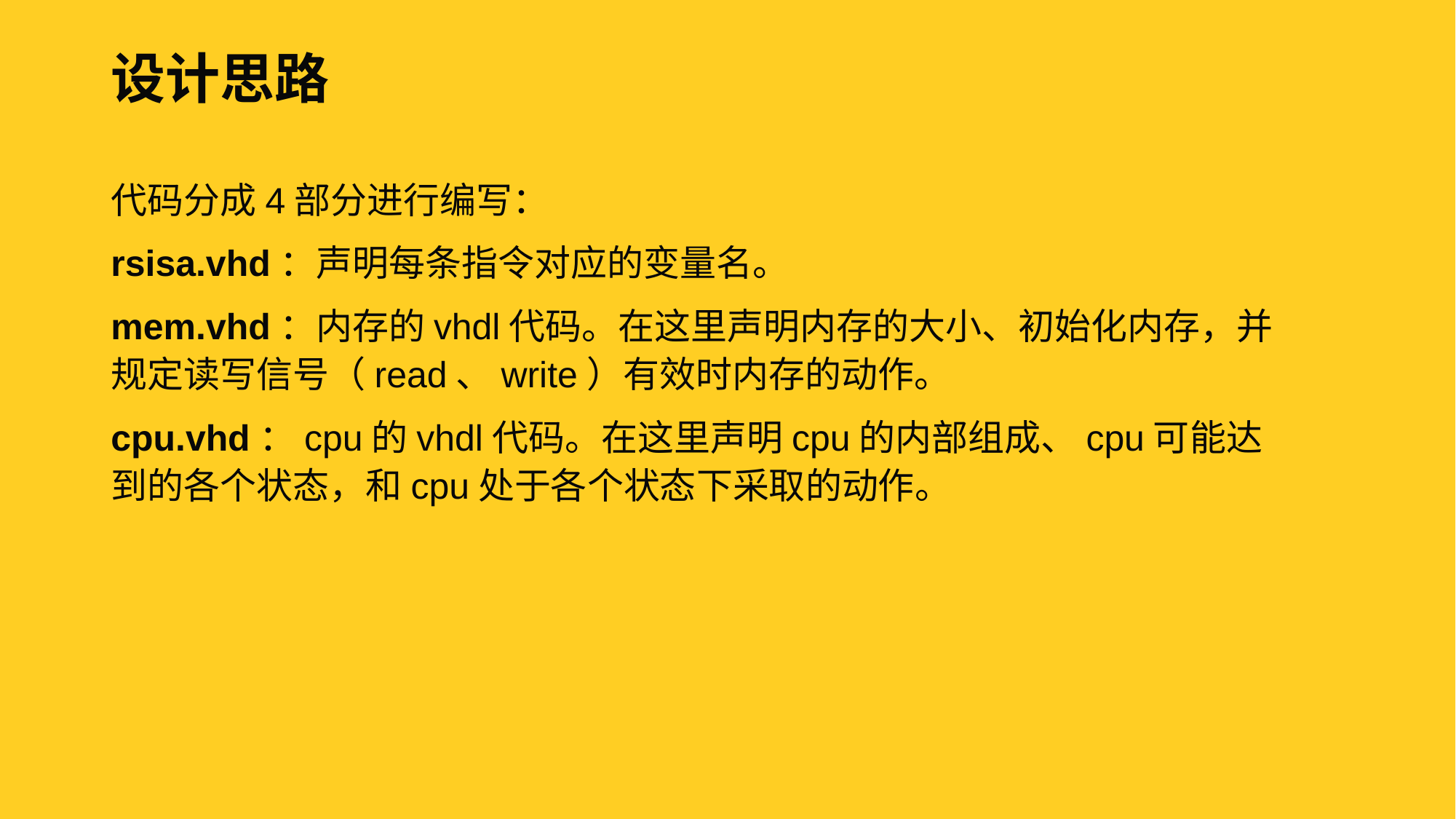

设计思路
代码分成4部分进行编写：
rsisa.vhd：声明每条指令对应的变量名。
mem.vhd：内存的vhdl代码。在这里声明内存的大小、初始化内存，并规定读写信号（read、write）有效时内存的动作。
cpu.vhd：cpu的vhdl代码。在这里声明cpu的内部组成、cpu可能达到的各个状态，和cpu处于各个状态下采取的动作。